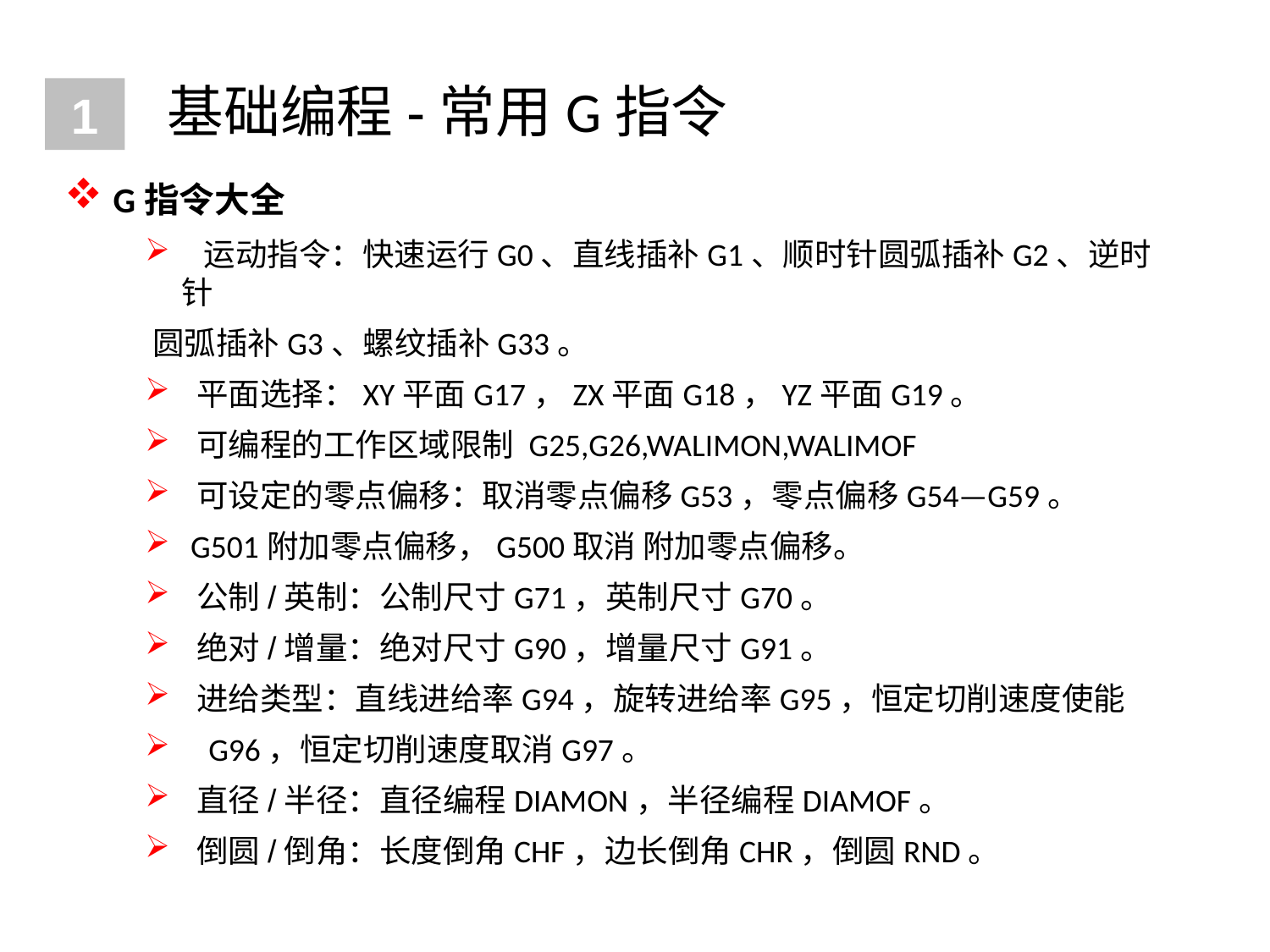

基础编程-常用G指令
1
 G指令大全
  运动指令：快速运行G0、直线插补G1、顺时针圆弧插补G2、逆时针
       圆弧插补G3、螺纹插补G33。
 平面选择：XY平面G17，ZX平面G18，YZ平面G19。
 可编程的工作区域限制 G25,G26,WALIMON,WALIMOF
 可设定的零点偏移：取消零点偏移G53，零点偏移G54—G59。
 G501附加零点偏移，G500取消 附加零点偏移。
 公制/英制：公制尺寸G71，英制尺寸G70。
 绝对/增量：绝对尺寸G90，增量尺寸G91。
 进给类型：直线进给率G94，旋转进给率G95，恒定切削速度使能
   G96，恒定切削速度取消G97。
 直径/半径：直径编程DIAMON，半径编程DIAMOF。
 倒圆/倒角：长度倒角CHF，边长倒角CHR，倒圆RND。